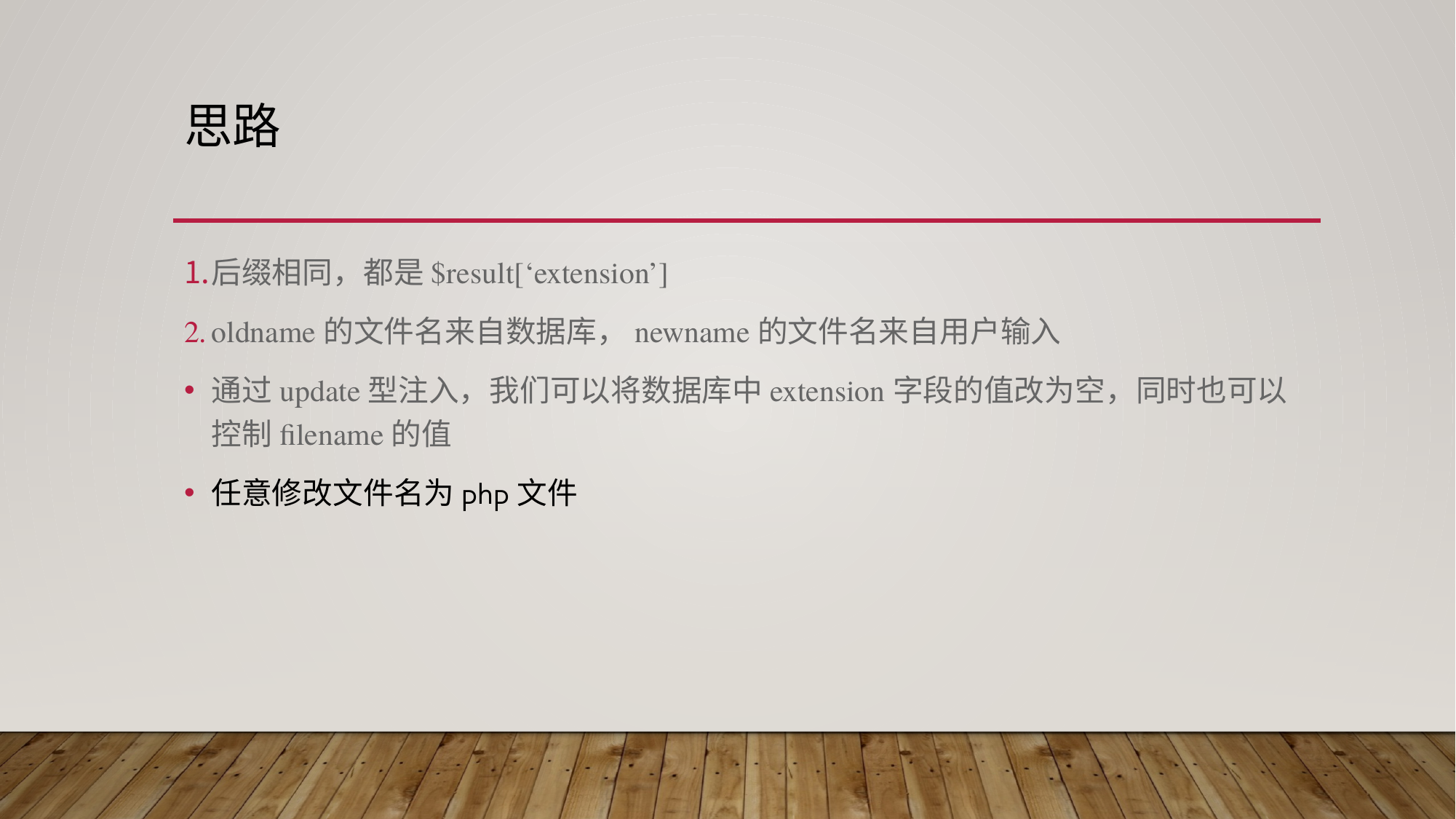

# 思路
后缀相同，都是$result[‘extension’]
oldname的文件名来自数据库，newname的文件名来自用户输入
通过update型注入，我们可以将数据库中extension字段的值改为空，同时也可以控制filename的值
任意修改文件名为php文件